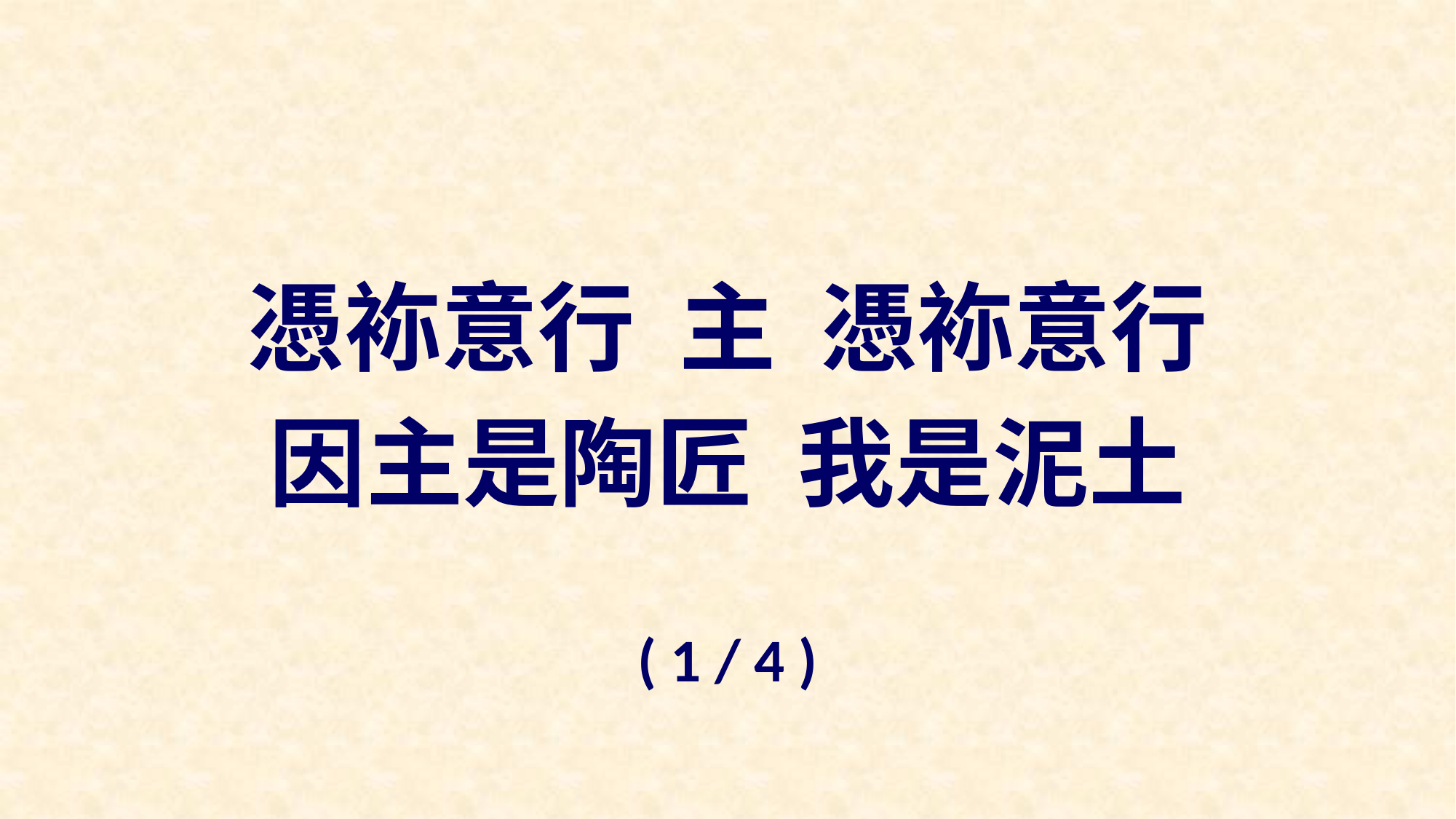

憑袮意行  主  憑袮意行
因主是陶匠  我是泥土
( 1 / 4 )